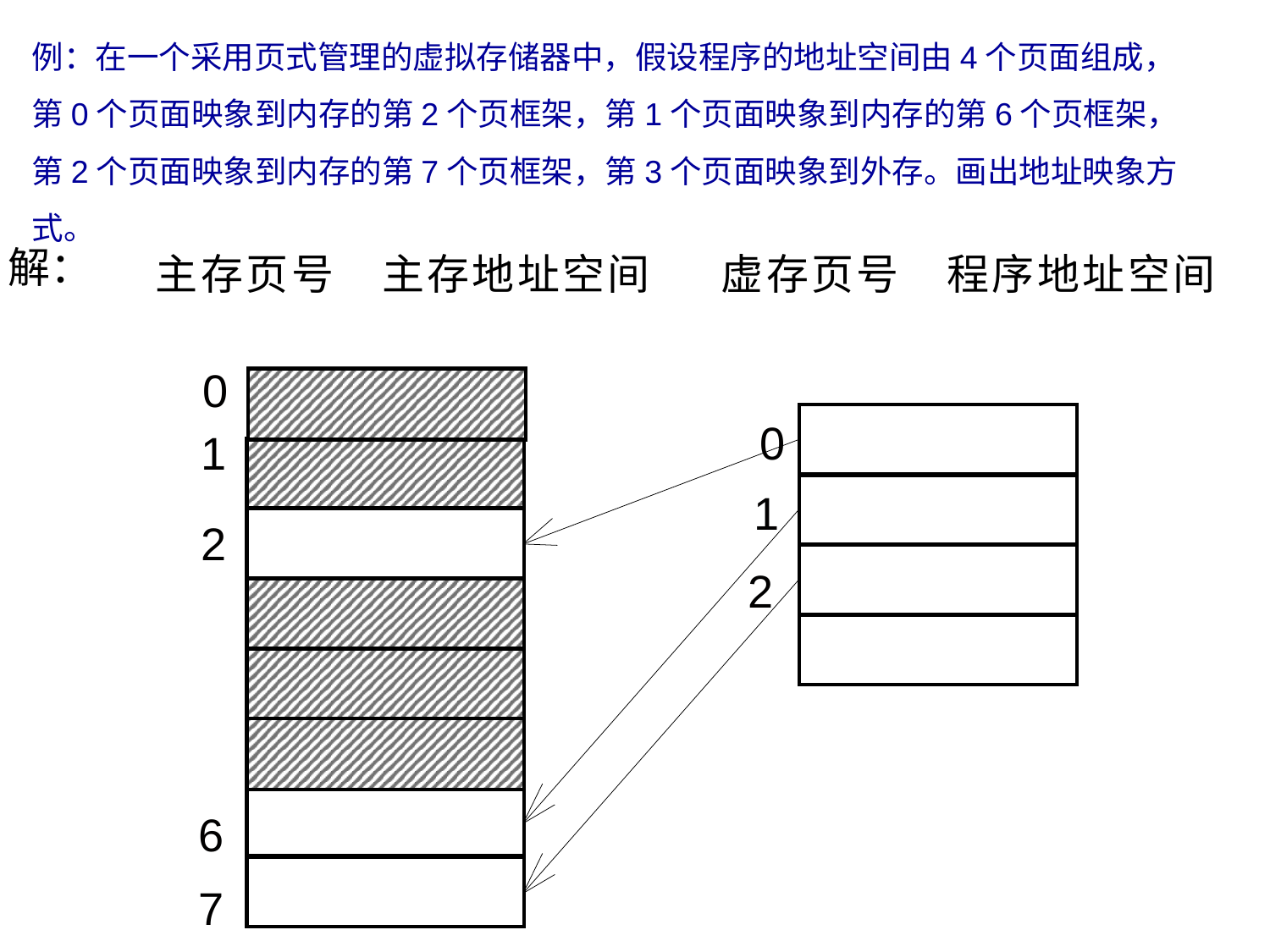

例：在一个采用页式管理的虚拟存储器中，假设程序的地址空间由4个页面组成，第0个页面映象到内存的第2个页框架，第1个页面映象到内存的第6个页框架，第2个页面映象到内存的第7个页框架，第3个页面映象到外存。画出地址映象方式。
解：

主
存
页
号
主
存
地
址
空
间
虚
存
页
号
程
序
地
址
空
间
0

0
1

1

2

2

6

7